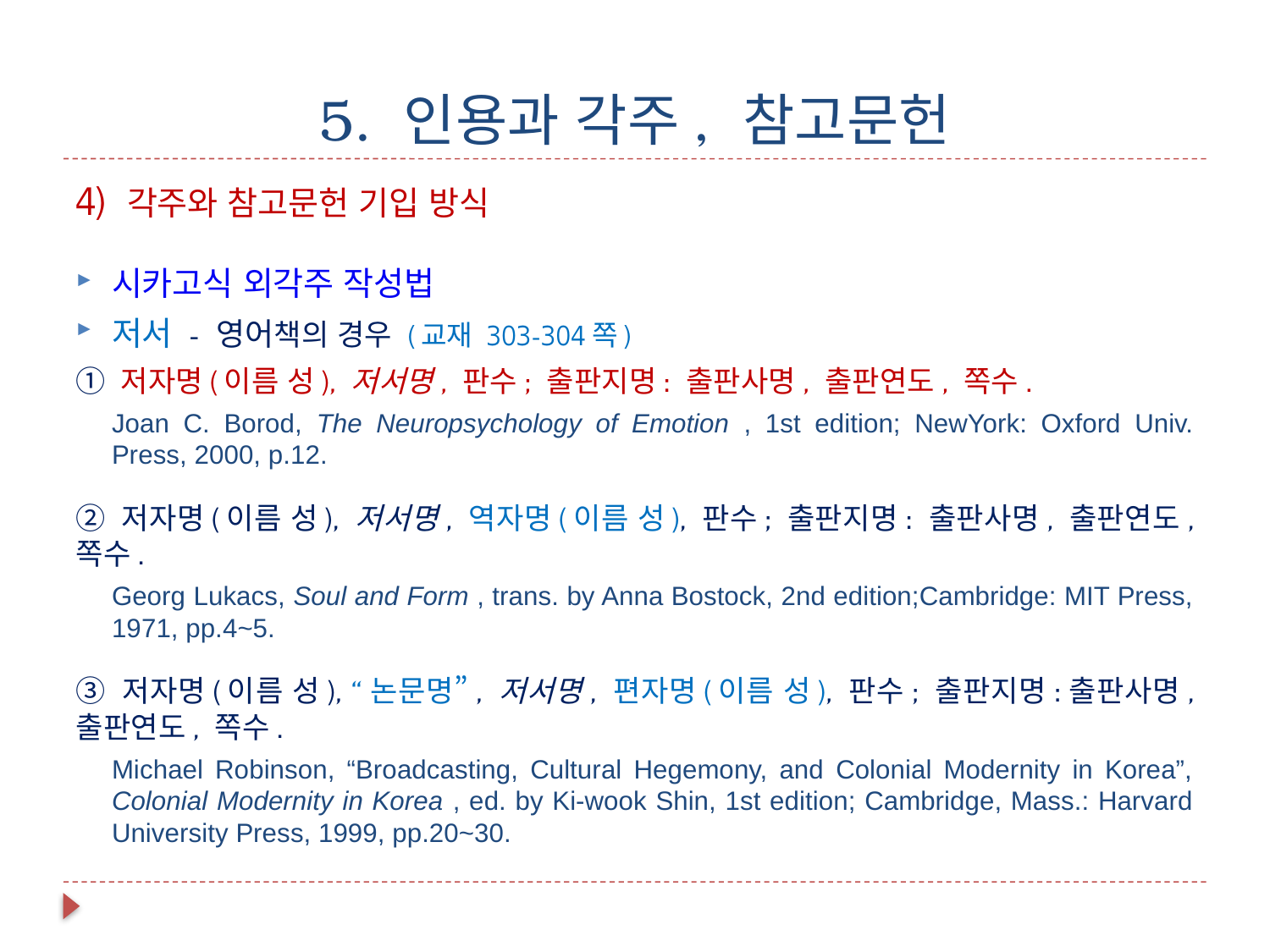

# 5. 인용과 각주, 참고문헌
4) 각주와 참고문헌 기입 방식

시카고식 외각주 작성법
저서 - 영어책의 경우 (교재 303-304쪽)
① 저자명(이름 성), 저서명, 판수; 출판지명: 출판사명, 출판연도, 쪽수.
Joan C. Borod, The Neuropsychology of Emotion , 1st edition; NewYork: Oxford Univ. Press, 2000, p.12.

② 저자명(이름 성), 저서명, 역자명(이름 성), 판수; 출판지명: 출판사명, 출판연도, 쪽수.
Georg Lukacs, Soul and Form , trans. by Anna Bostock, 2nd edition;Cambridge: MIT Press, 1971, pp.4~5.

③ 저자명(이름 성), “논문명”, 저서명, 편자명(이름 성), 판수; 출판지명:출판사명, 출판연도, 쪽수.
Michael Robinson, “Broadcasting, Cultural Hegemony, and Colonial Modernity in Korea”, Colonial Modernity in Korea , ed. by Ki-wook Shin, 1st edition; Cambridge, Mass.: Harvard University Press, 1999, pp.20~30.